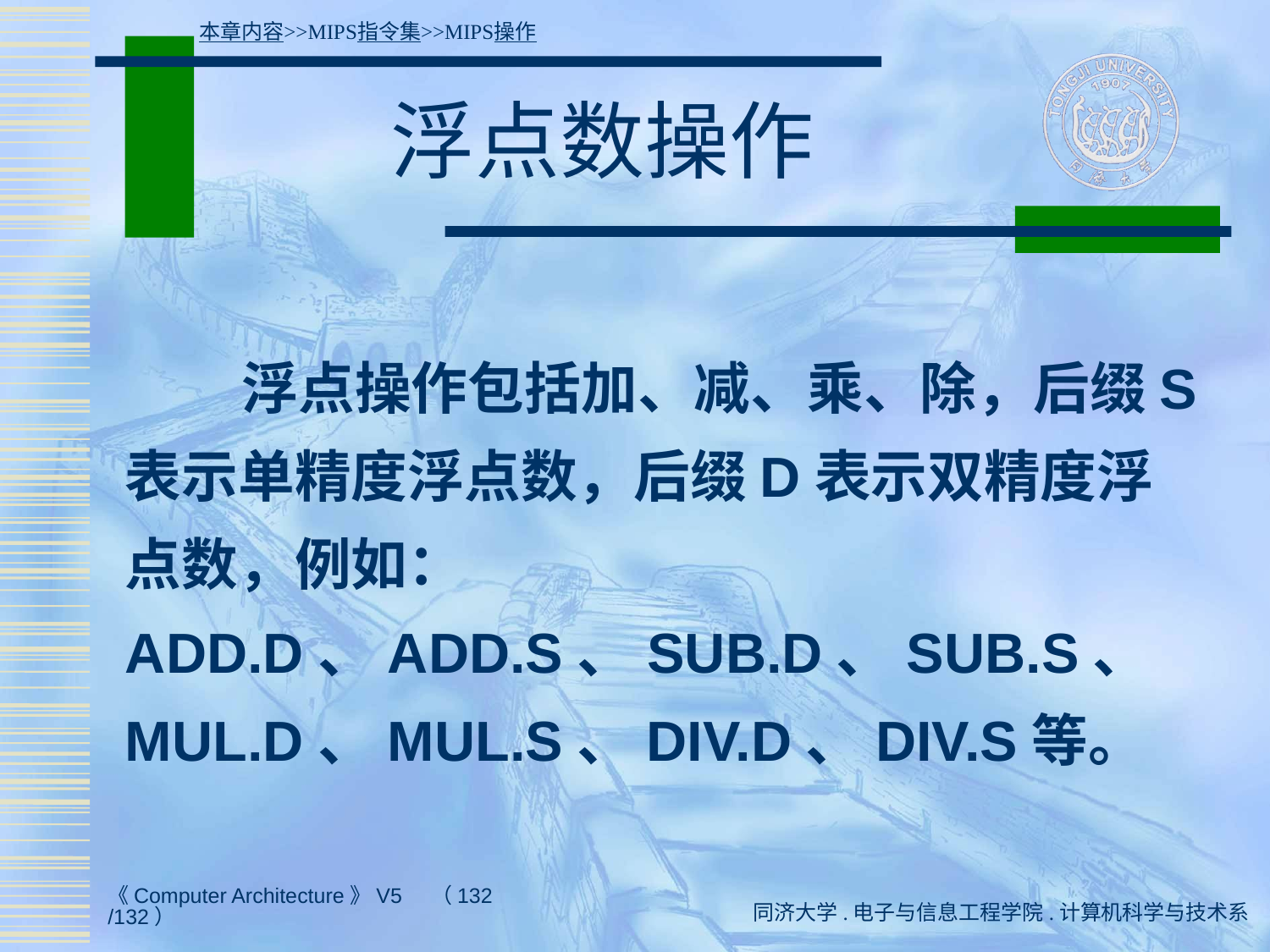

本章内容>>MIPS指令集>>MIPS操作
# 浮点数操作
        浮点操作包括加、减、乘、除，后缀S表示单精度浮点数，后缀D表示双精度浮点数，例如：ADD.D、ADD.S、SUB.D、SUB.S、MUL.D、MUL.S、DIV.D、DIV.S等。